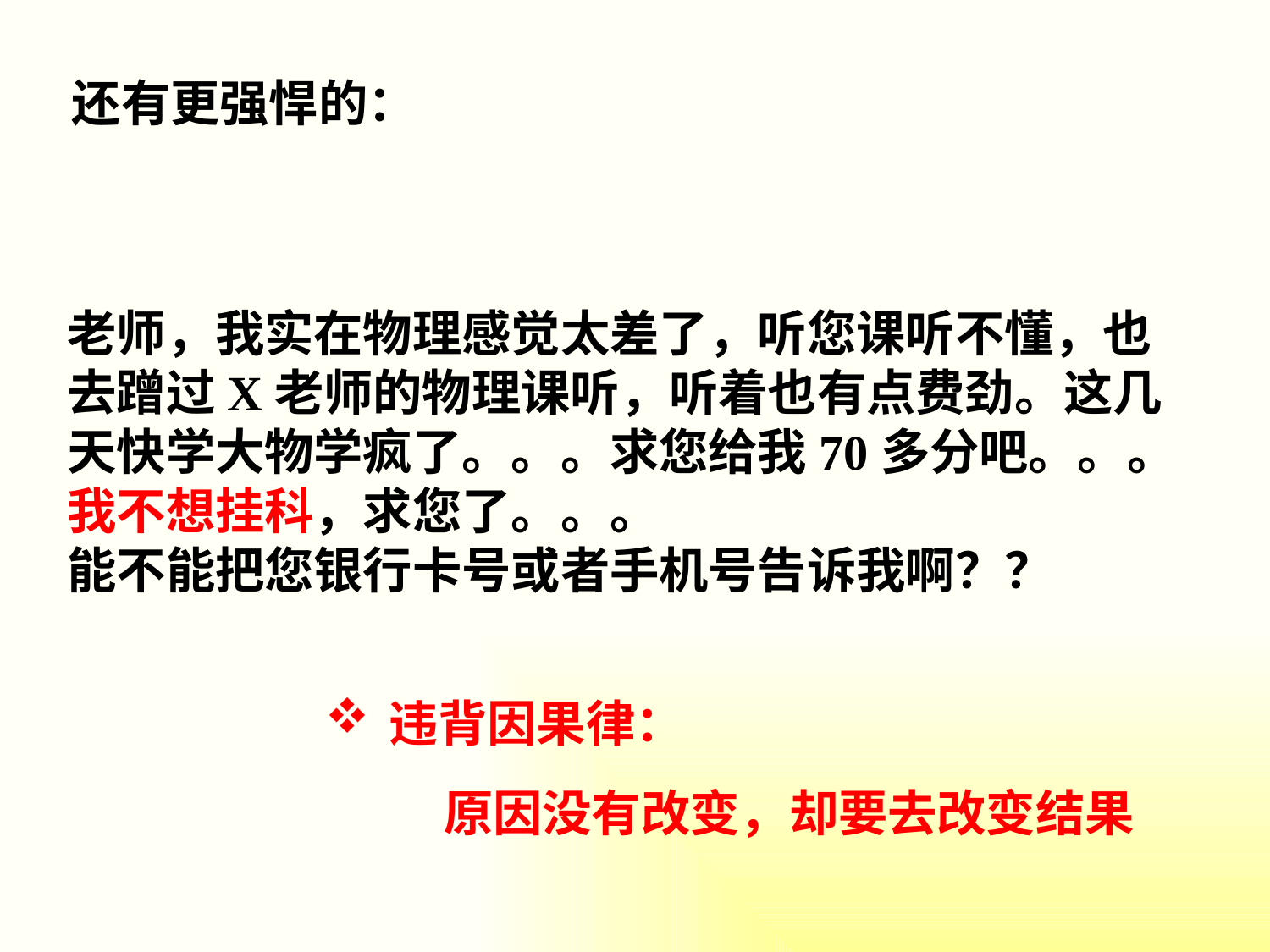

还有更强悍的：
老师，我实在物理感觉太差了，听您课听不懂，也去蹭过X老师的物理课听，听着也有点费劲。这几天快学大物学疯了。。。求您给我70多分吧。。。我不想挂科，求您了。。。
能不能把您银行卡号或者手机号告诉我啊？？
违背因果律：
                      原因没有改变，却要去改变结果